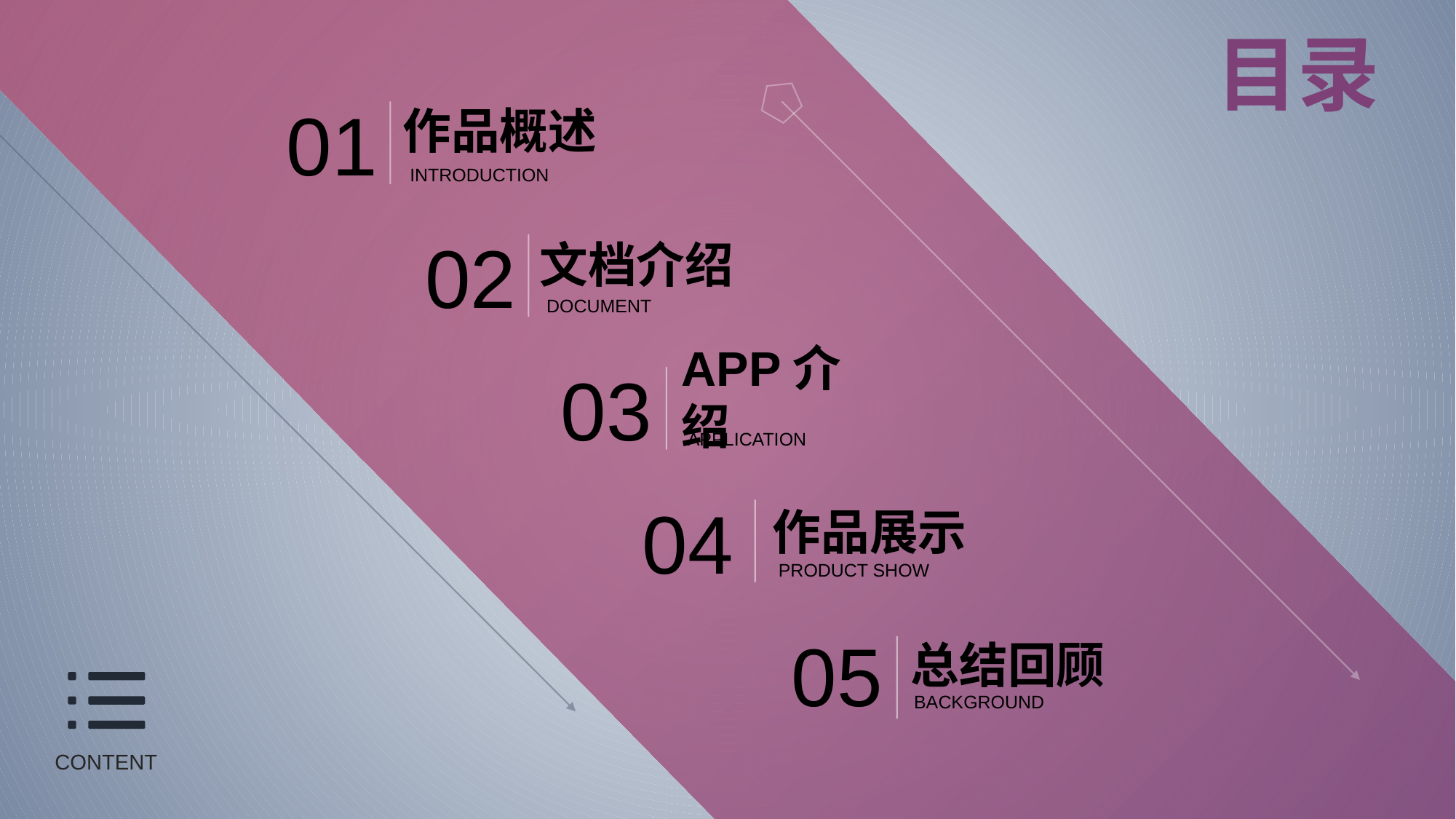

目录

01
作品概述
 INTRODUCTION
02
文档介绍
 DOCUMENT
03
APP介绍
 APPLICATION
04
作品展示
 PRODUCT SHOW
05
总结回顾
BACKGROUND

CONTENT